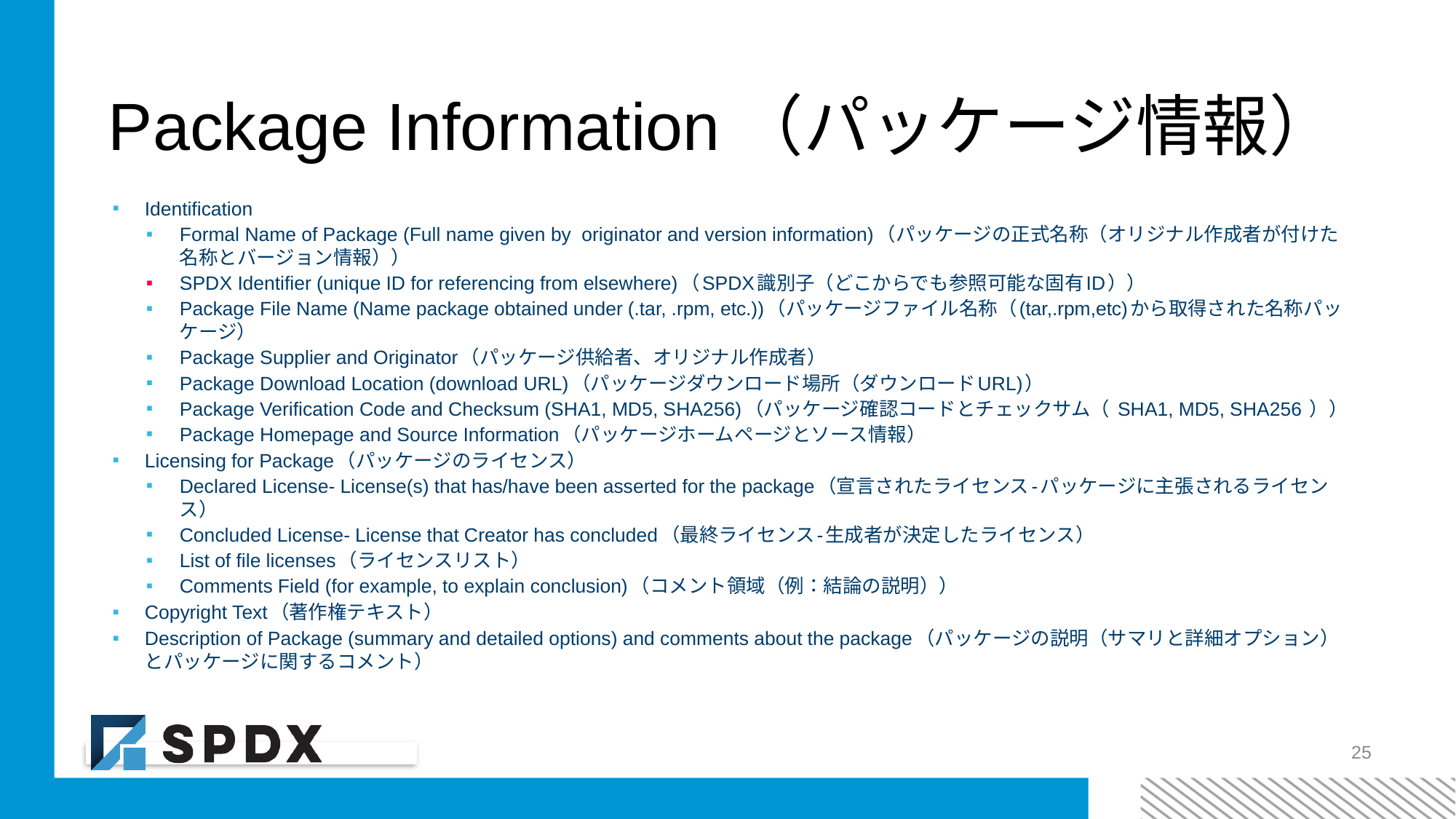

# Package Information（パッケージ情報）
Identification
Formal Name of Package (Full name given by  originator and version information)（パッケージの正式名称（オリジナル作成者が付けた名称とバージョン情報））
SPDX Identifier (unique ID for referencing from elsewhere)（SPDX識別子（どこからでも参照可能な固有ID））
Package File Name (Name package obtained under (.tar, .rpm, etc.))（パッケージファイル名称（(tar,.rpm,etc)から取得された名称パッケージ）
Package Supplier and Originator（パッケージ供給者、オリジナル作成者）
Package Download Location (download URL)（パッケージダウンロード場所（ダウンロードURL)）
Package Verification Code and Checksum (SHA1, MD5, SHA256)（パッケージ確認コードとチェックサム（ SHA1, MD5, SHA256 ））
Package Homepage and Source Information（パッケージホームページとソース情報）
Licensing for Package（パッケージのライセンス）
Declared License- License(s) that has/have been asserted for the package（宣言されたライセンス-パッケージに主張されるライセンス）
Concluded License- License that Creator has concluded（最終ライセンス-生成者が決定したライセンス）
List of file licenses（ライセンスリスト）
Comments Field (for example, to explain conclusion)（コメント領域（例：結論の説明））
Copyright Text（著作権テキスト）
Description of Package (summary and detailed options) and comments about the package（パッケージの説明（サマリと詳細オプション）とパッケージに関するコメント）

25